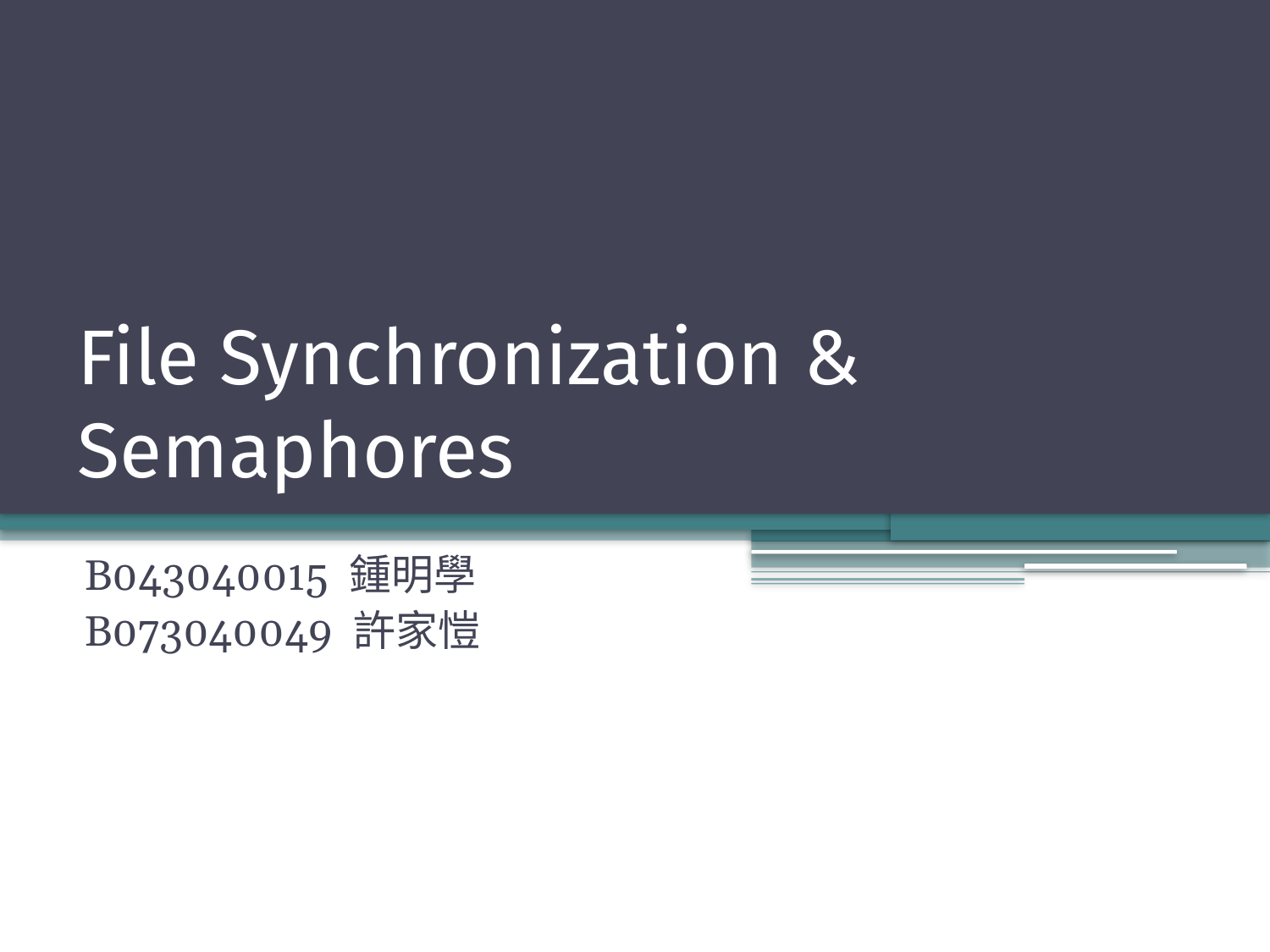

# File Synchronization & Semaphores
B043040015 鍾明學
B073040049 許家愷